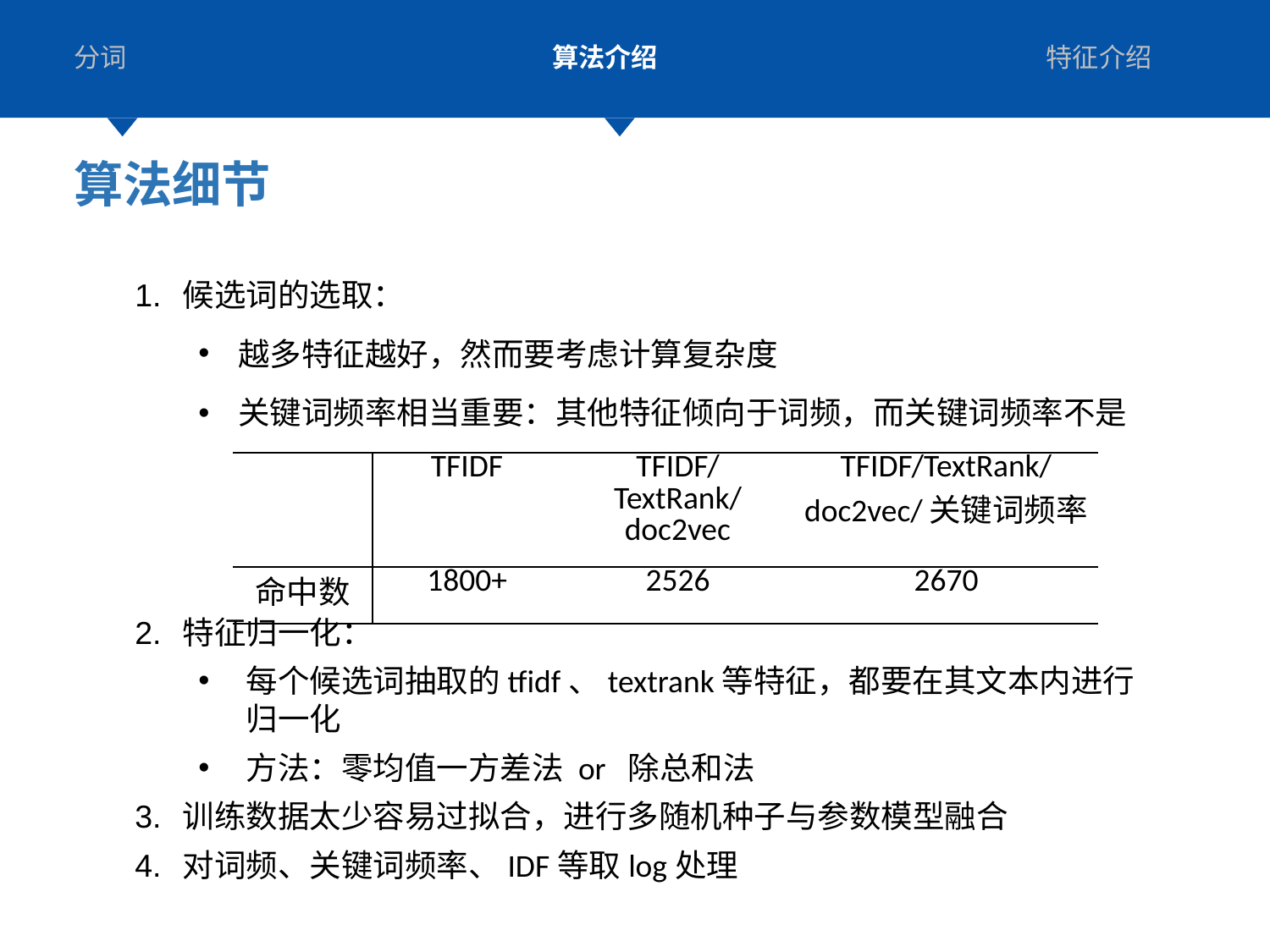

分词
算法介绍
特征介绍

数据处理
模型介绍
模型融合

算法细节
二、模型介绍
候选词的选取：
越多特征越好，然而要考虑计算复杂度
关键词频率相当重要：其他特征倾向于词频，而关键词频率不是

|  | TFIDF | TFIDF/TextRank/doc2vec | TFIDF/TextRank/doc2vec/关键词频率 |
| --- | --- | --- | --- |
| 命中数 | 1800+ | 2526 | 2670 |
特征归一化：
每个候选词抽取的tfidf、textrank等特征，都要在其文本内进行归一化
方法：零均值一方差法 or  除总和法
训练数据太少容易过拟合，进行多随机种子与参数模型融合
对词频、关键词频率、IDF等取log处理